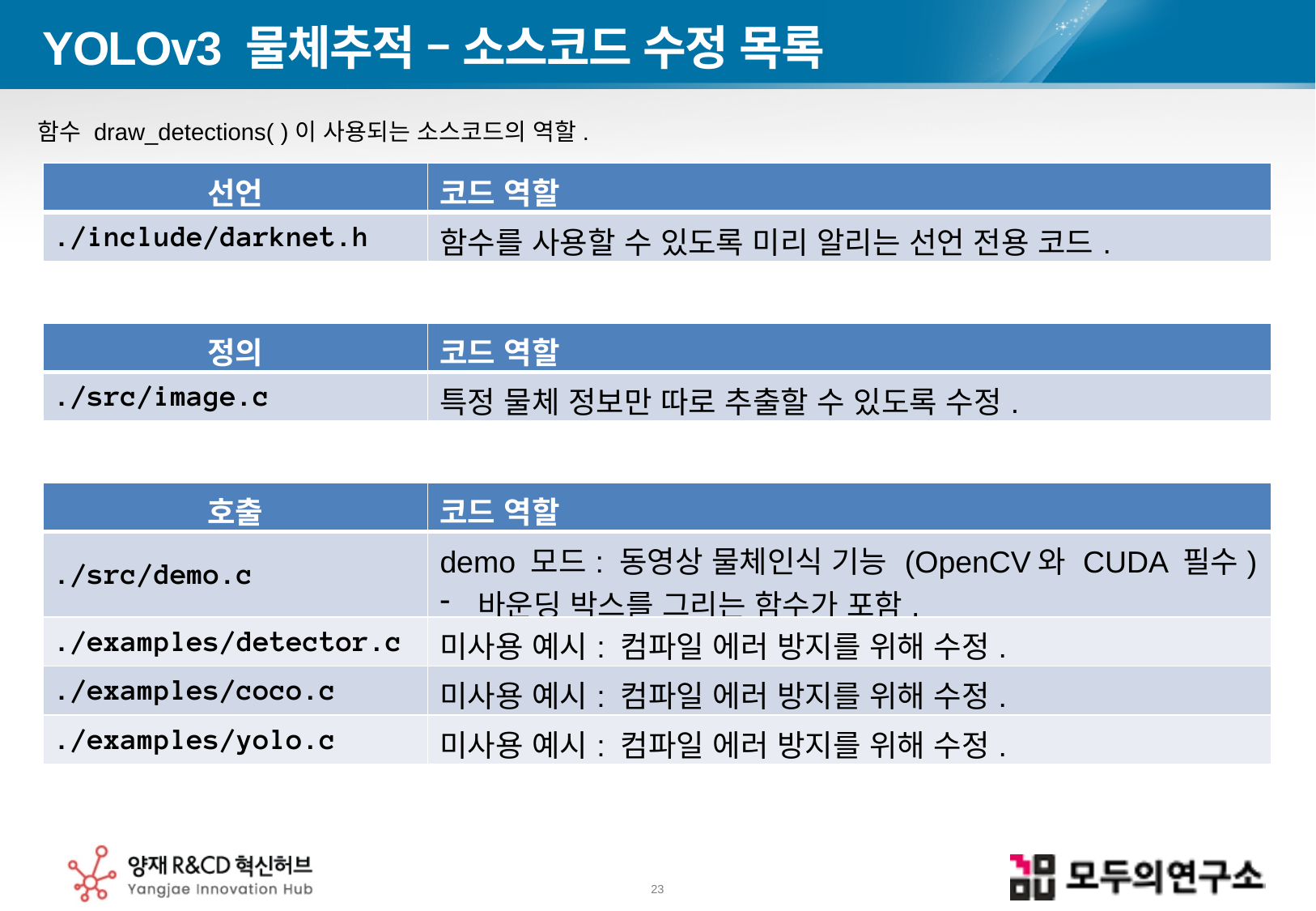

# YOLOv3 물체추적 – 소스코드 수정 목록
함수 draw_detections( )이 사용되는 소스코드의 역할.
| 선언 | 코드 역할 |
| --- | --- |
| ./include/darknet.h | 함수를 사용할 수 있도록 미리 알리는 선언 전용 코드. |
| 정의 | 코드 역할 |
| --- | --- |
| ./src/image.c | 특정 물체 정보만 따로 추출할 수 있도록 수정. |
| 호출 | 코드 역할 |
| --- | --- |
| ./src/demo.c | demo 모드: 동영상 물체인식 기능 (OpenCV와 CUDA 필수) 바운딩 박스를 그리는 함수가 포함. |
| ./examples/detector.c | 미사용 예시: 컴파일 에러 방지를 위해 수정. |
| ./examples/coco.c | 미사용 예시: 컴파일 에러 방지를 위해 수정. |
| ./examples/yolo.c | 미사용 예시: 컴파일 에러 방지를 위해 수정. |